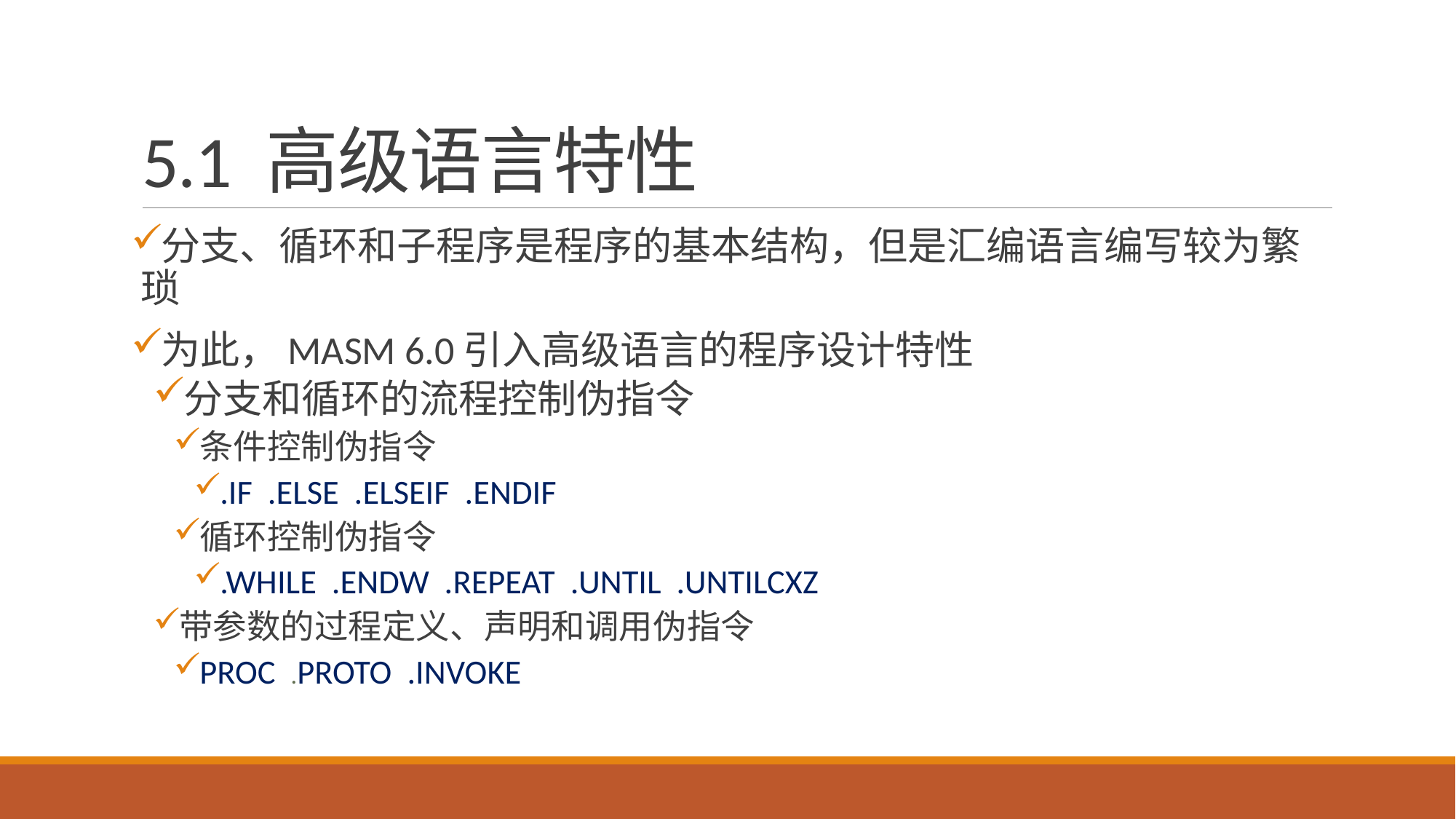

# 5.1 高级语言特性
分支、循环和子程序是程序的基本结构，但是汇编语言编写较为繁琐
为此，MASM 6.0引入高级语言的程序设计特性
分支和循环的流程控制伪指令
条件控制伪指令
.IF  .ELSE  .ELSEIF  .ENDIF
循环控制伪指令
.WHILE  .ENDW  .REPEAT  .UNTIL  .UNTILCXZ
带参数的过程定义、声明和调用伪指令
PROC  .PROTO  .INVOKE